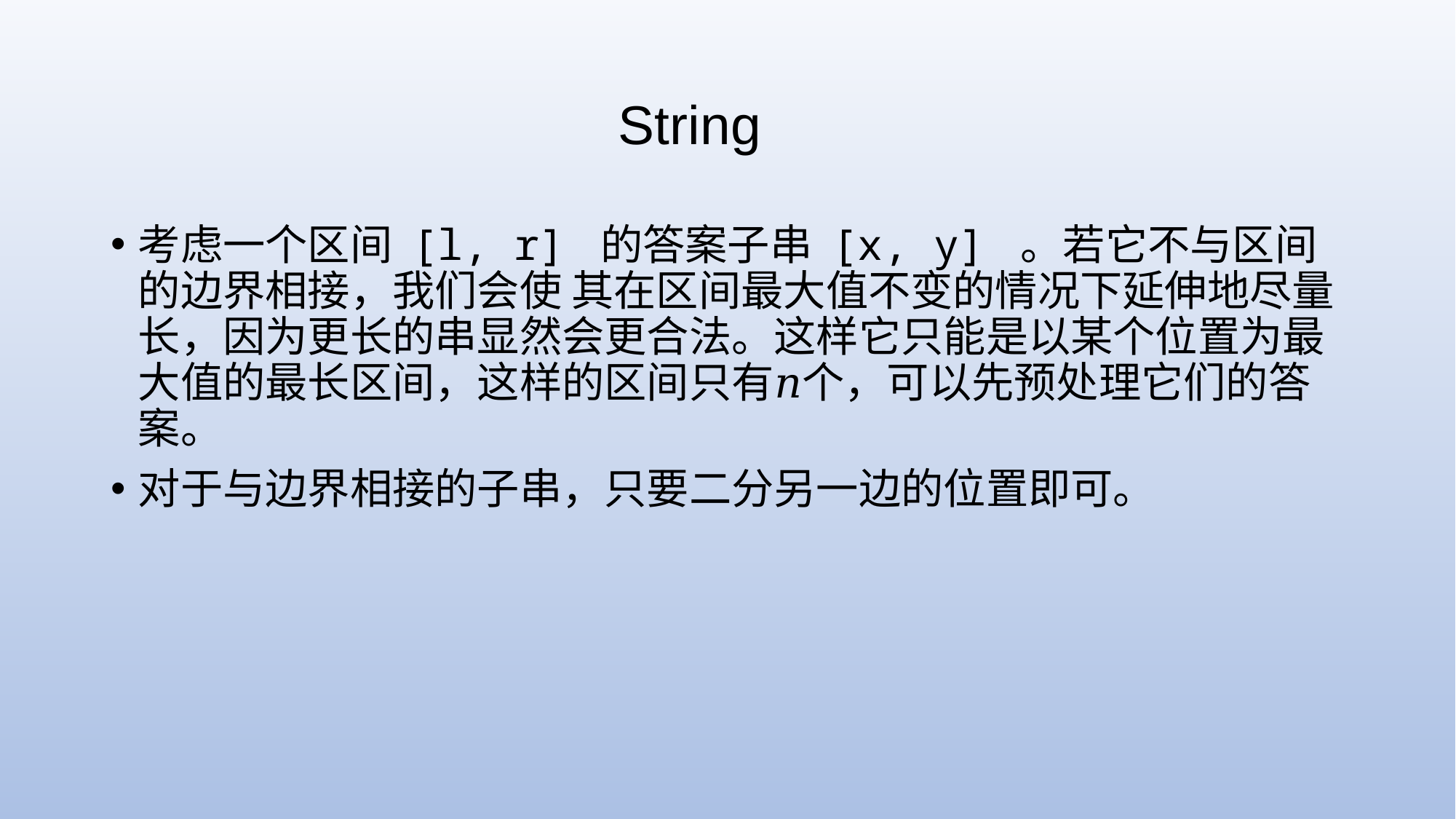

# String
考虑一个区间 [l, r] 的答案子串 [x, y] 。若它不与区间的边界相接，我们会使 其在区间最大值不变的情况下延伸地尽量长，因为更长的串显然会更合法。这样它只能是以某个位置为最大值的最长区间，这样的区间只有𝑛个，可以先预处理它们的答案。
对于与边界相接的子串，只要二分另一边的位置即可。